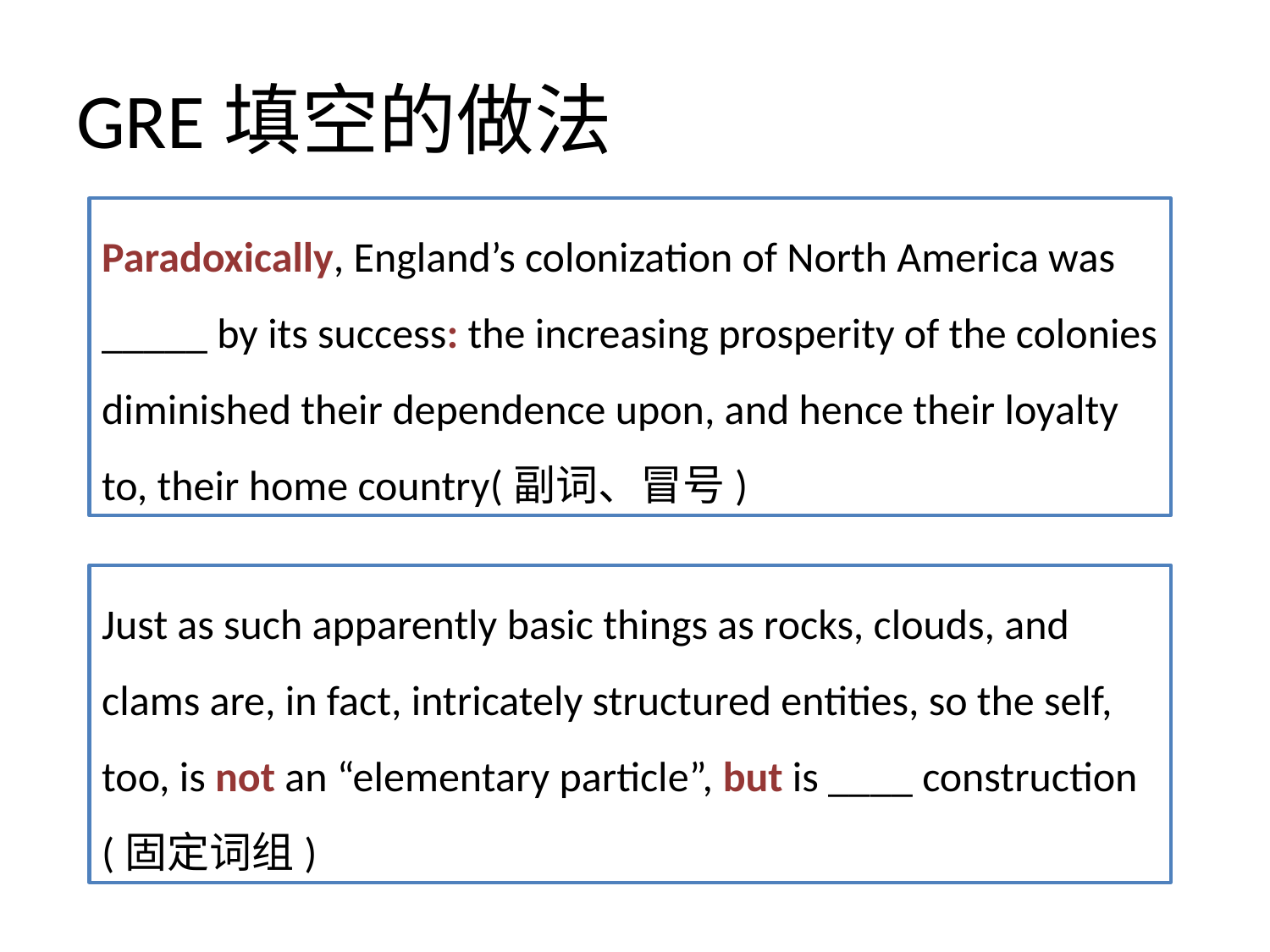

# GRE填空的做法
Paradoxically, England’s colonization of North America was _____ by its success: the increasing prosperity of the colonies diminished their dependence upon, and hence their loyalty to, their home country(副词、冒号)
Just as such apparently basic things as rocks, clouds, and clams are, in fact, intricately structured entities, so the self, too, is not an “elementary particle”, but is ____ construction (固定词组)